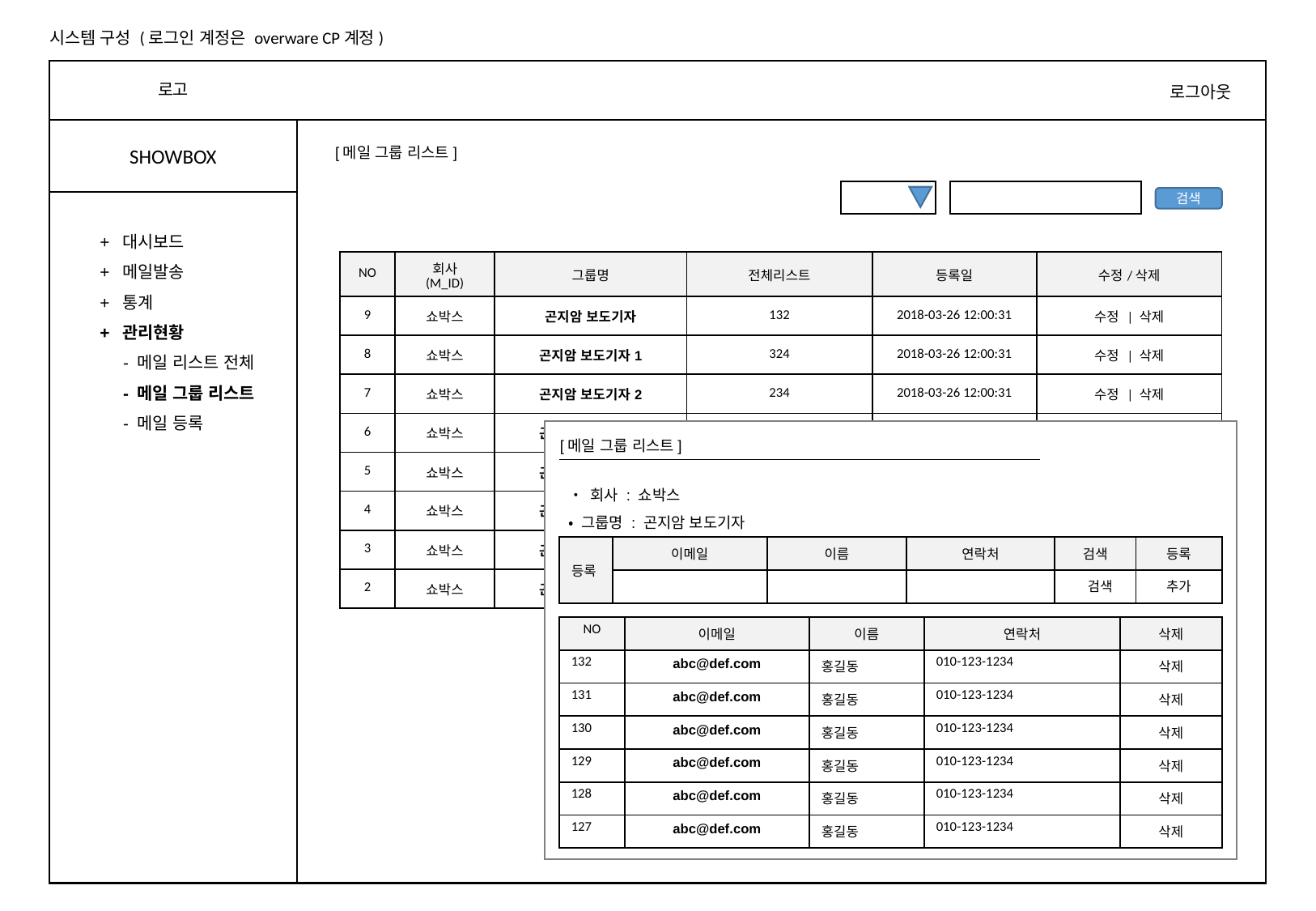

시스템 구성 (로그인 계정은 overware CP계정)

로고
로그아웃
SHOWBOX

[메일 그룹 리스트]

검색

+  대시보드
+  메일발송
+  통계
+  관리현황
     - 메일 리스트 전체
     - 메일 그룹 리스트
     - 메일 등록

| NO | 회사 (M\_ID) | 그룹명 | 전체리스트 | 등록일 | 수정/삭제 |
| --- | --- | --- | --- | --- | --- |
| 9 | 쇼박스 | 곤지암 보도기자 | 132 | 2018-03-26 12:00:31 | 수정 | 삭제 |
| 8 | 쇼박스 | 곤지암 보도기자1 | 324 | 2018-03-26 12:00:31 | 수정 | 삭제 |
| 7 | 쇼박스 | 곤지암 보도기자2 | 234 | 2018-03-26 12:00:31 | 수정 | 삭제 |
| 6 | 쇼박스 | 곤지암 보도기자3 | 456 | 2018-03-26 12:00:31 | 수정 | 삭제 |
| 5 | 쇼박스 | 곤지암 보도기자4 | 234 | 2018-03-26 12:00:31 | 수정 | 삭제 |
| 4 | 쇼박스 | 곤지암 보도기자5 | 456 | 2018-03-26 12:00:31 | 수정 | 삭제 |
| 3 | 쇼박스 | 곤지암 보도기자6 | 567 | 2018-03-26 12:00:31 | 수정 | 삭제 |
| 2 | 쇼박스 | 곤지암 보도기자7 | 234 | 2018-03-26 12:00:31 | 수정 | 삭제 |

[메일 그룹 리스트]
• 회사 : 쇼박스
• 그룹명 : 곤지암 보도기자
| 등록 | 이메일 | 이름 | 연락처 | 검색 | 등록 |
| --- | --- | --- | --- | --- | --- |
|  |  |  |  | 검색 | 추가 |
| NO | 이메일 | 이름 | 연락처 | 삭제 |
| --- | --- | --- | --- | --- |
| 132 | abc@def.com | 홍길동 | 010-123-1234 | 삭제 |
| 131 | abc@def.com | 홍길동 | 010-123-1234 | 삭제 |
| 130 | abc@def.com | 홍길동 | 010-123-1234 | 삭제 |
| 129 | abc@def.com | 홍길동 | 010-123-1234 | 삭제 |
| 128 | abc@def.com | 홍길동 | 010-123-1234 | 삭제 |
| 127 | abc@def.com | 홍길동 | 010-123-1234 | 삭제 |
< 1 2 3 4 5 6 7 8 9 >